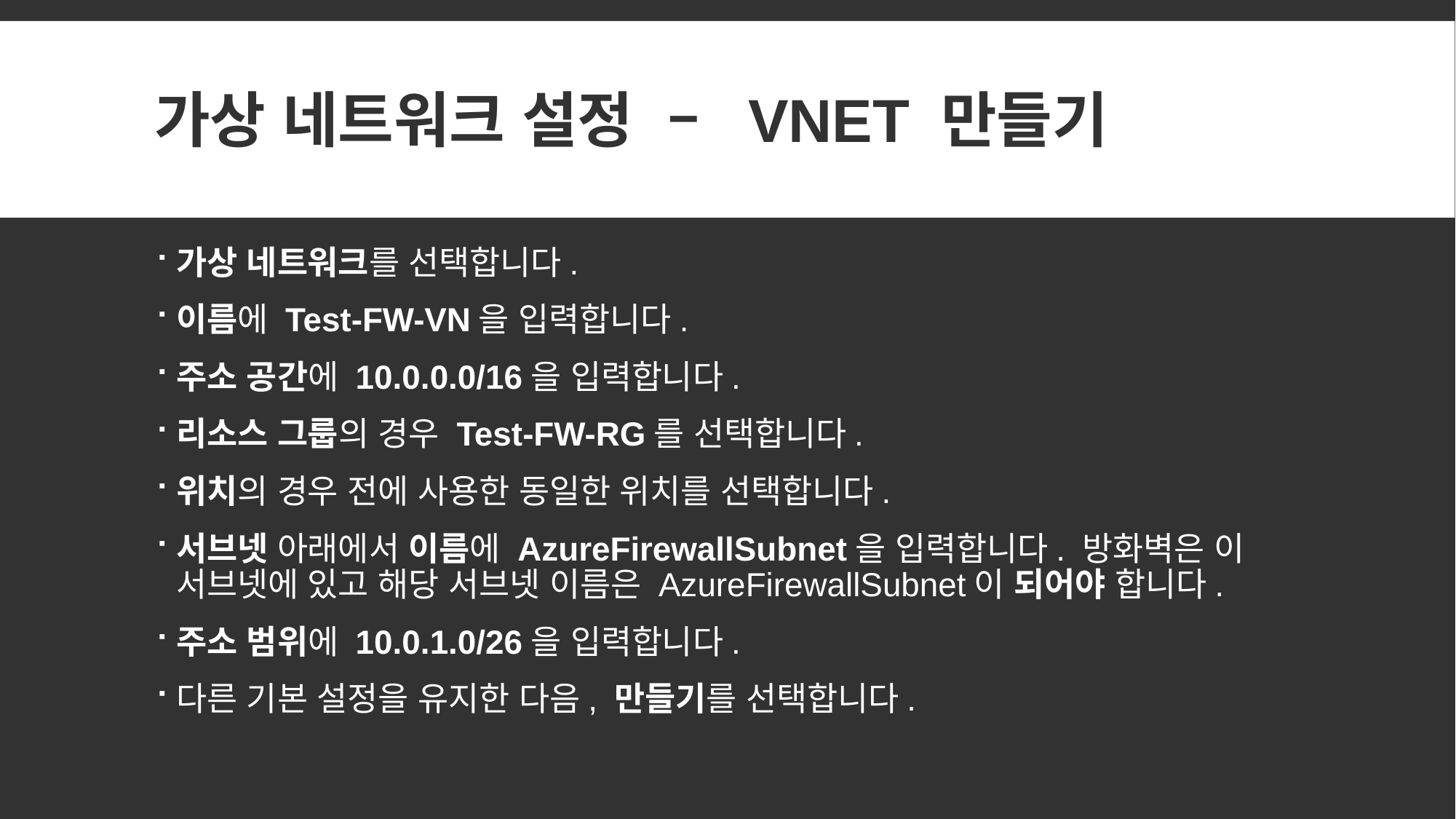

# 가상 네트워크 설정  –  Vnet 만들기
가상 네트워크를 선택합니다.
이름에 Test-FW-VN을 입력합니다.
주소 공간에 10.0.0.0/16을 입력합니다.
리소스 그룹의 경우 Test-FW-RG를 선택합니다.
위치의 경우 전에 사용한 동일한 위치를 선택합니다.
서브넷 아래에서 이름에 AzureFirewallSubnet을 입력합니다. 방화벽은 이 서브넷에 있고 해당 서브넷 이름은 AzureFirewallSubnet이 되어야 합니다.
주소 범위에 10.0.1.0/26을 입력합니다.
다른 기본 설정을 유지한 다음, 만들기를 선택합니다.